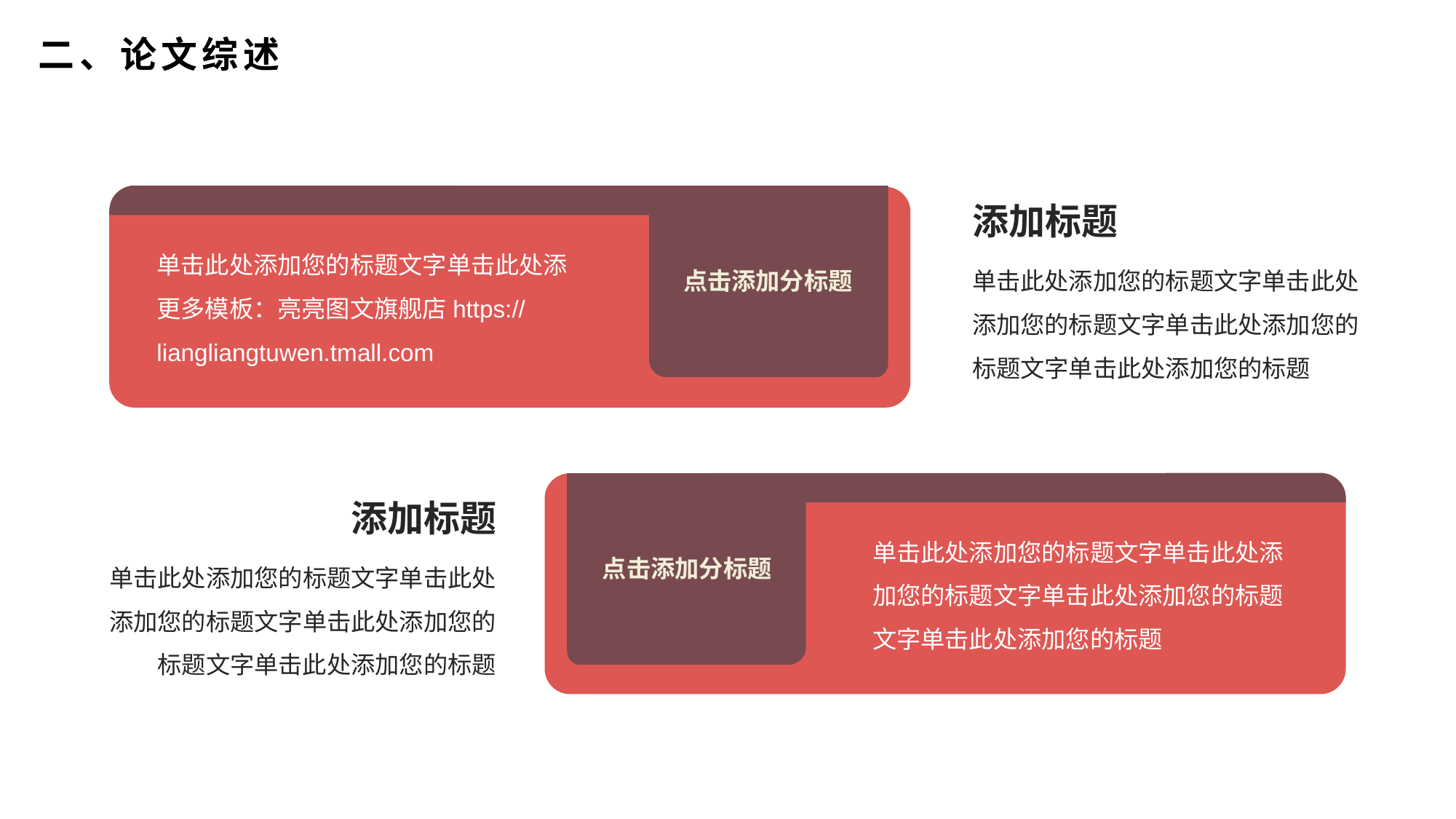

二、论文综述

添加标题
单击此处添加您的标题文字单击此处添更多模板：亮亮图文旗舰店https://liangliangtuwen.tmall.com
单击此处添加您的标题文字单击此处添加您的标题文字单击此处添加您的标题文字单击此处添加您的标题
点击添加分标题

添加标题
单击此处添加您的标题文字单击此处添加您的标题文字单击此处添加您的标题文字单击此处添加您的标题
单击此处添加您的标题文字单击此处添加您的标题文字单击此处添加您的标题文字单击此处添加您的标题
点击添加分标题